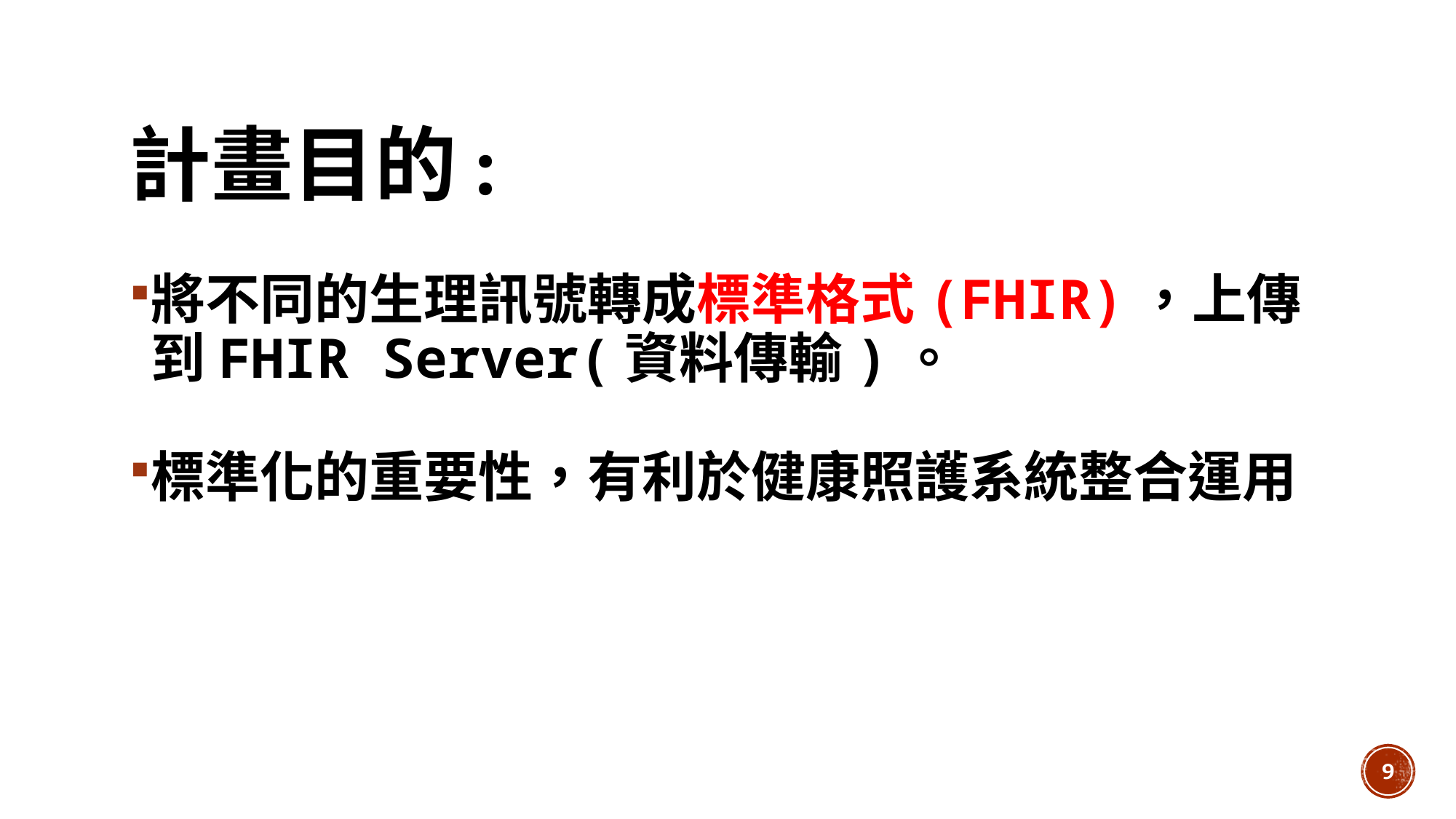

# 計畫目的:
將不同的生理訊號轉成標準格式(FHIR)，上傳到FHIR Server(資料傳輸)。

標準化的重要性，有利於健康照護系統整合運用

9